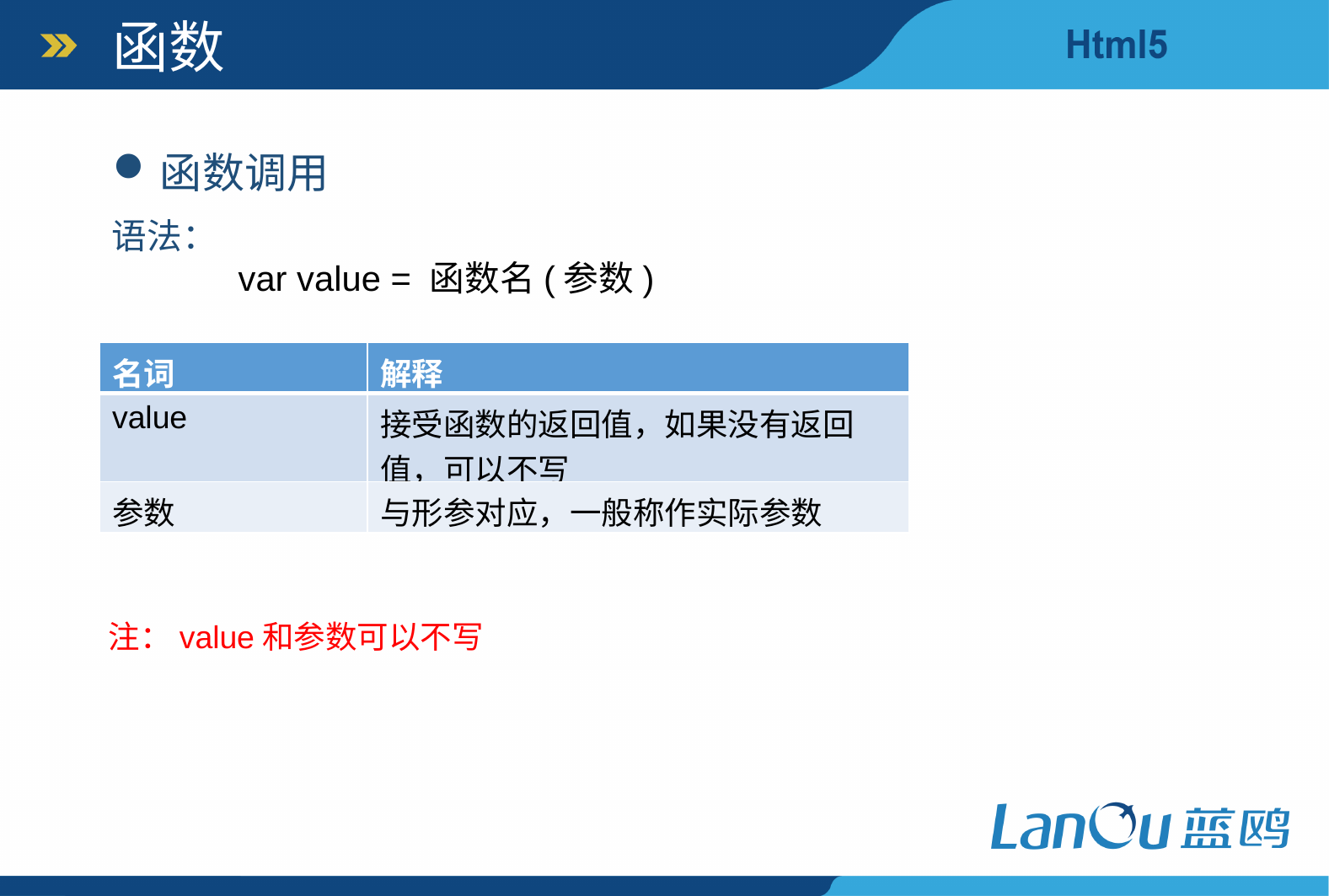

函数

函数调用

语法：
	var value = 函数名(参数)

| 名词 | 解释 |
| --- | --- |
| value | 接受函数的返回值，如果没有返回值，可以不写 |
| 参数 | 与形参对应，一般称作实际参数 |
注：value和参数可以不写